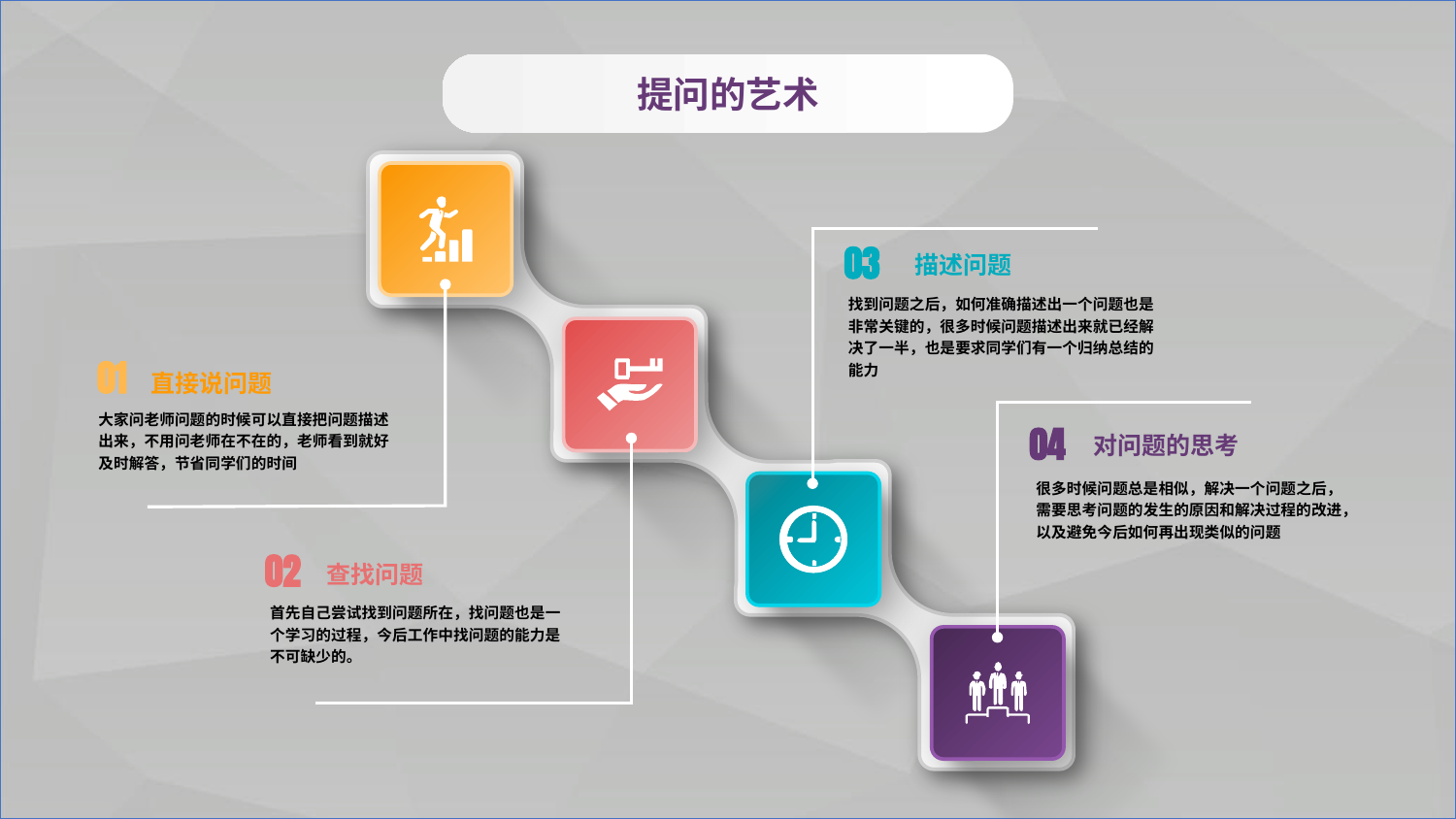

提问的艺术

03
描述问题
找到问题之后，如何准确描述出一个问题也是非常关键的，很多时候问题描述出来就已经解决了一半，也是要求同学们有一个归纳总结的能力

01
直接说问题
大家问老师问题的时候可以直接把问题描述出来，不用问老师在不在的，老师看到就好及时解答，节省同学们的时间

04
对问题的思考
很多时候问题总是相似，解决一个问题之后，需要思考问题的发生的原因和解决过程的改进，以及避免今后如何再出现类似的问题

02
查找问题
首先自己尝试找到问题所在，找问题也是一个学习的过程，今后工作中找问题的能力是不可缺少的。